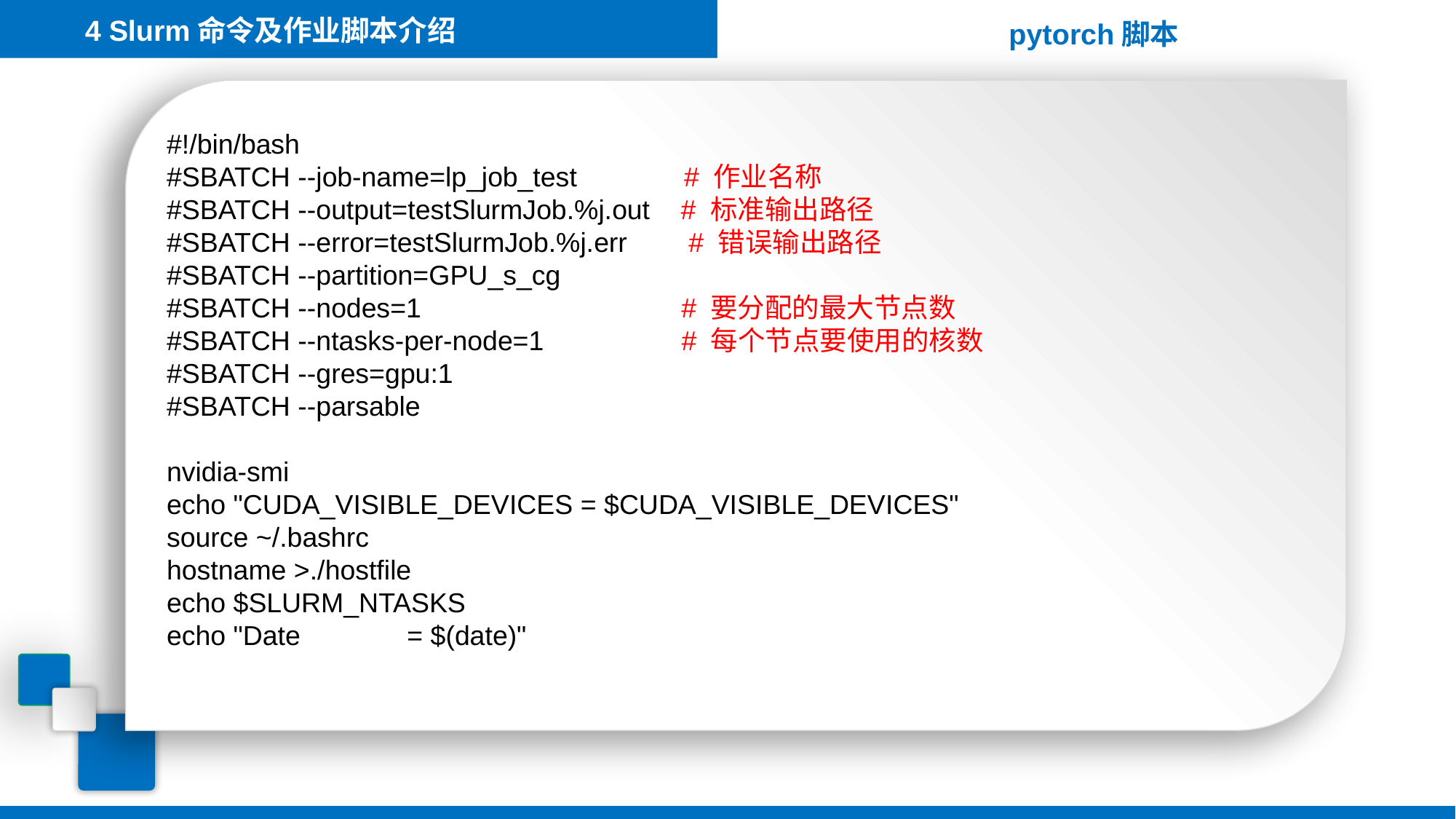

4 Slurm命令及作业脚本介绍

pytorch脚本
#!/bin/bash
#SBATCH --job-name=lp_job_test              # 作业名称
#SBATCH --output=testSlurmJob.%j.out    # 标准输出路径
#SBATCH --error=testSlurmJob.%j.err        # 错误输出路径
#SBATCH --partition=GPU_s_cg
#SBATCH --nodes=1                                  # 要分配的最大节点数
#SBATCH --ntasks-per-node=1                  # 每个节点要使用的核数
#SBATCH --gres=gpu:1
#SBATCH --parsable

nvidia-smi
echo "CUDA_VISIBLE_DEVICES = $CUDA_VISIBLE_DEVICES"
source ~/.bashrc
hostname >./hostfile
echo $SLURM_NTASKS
echo "Date              = $(date)"